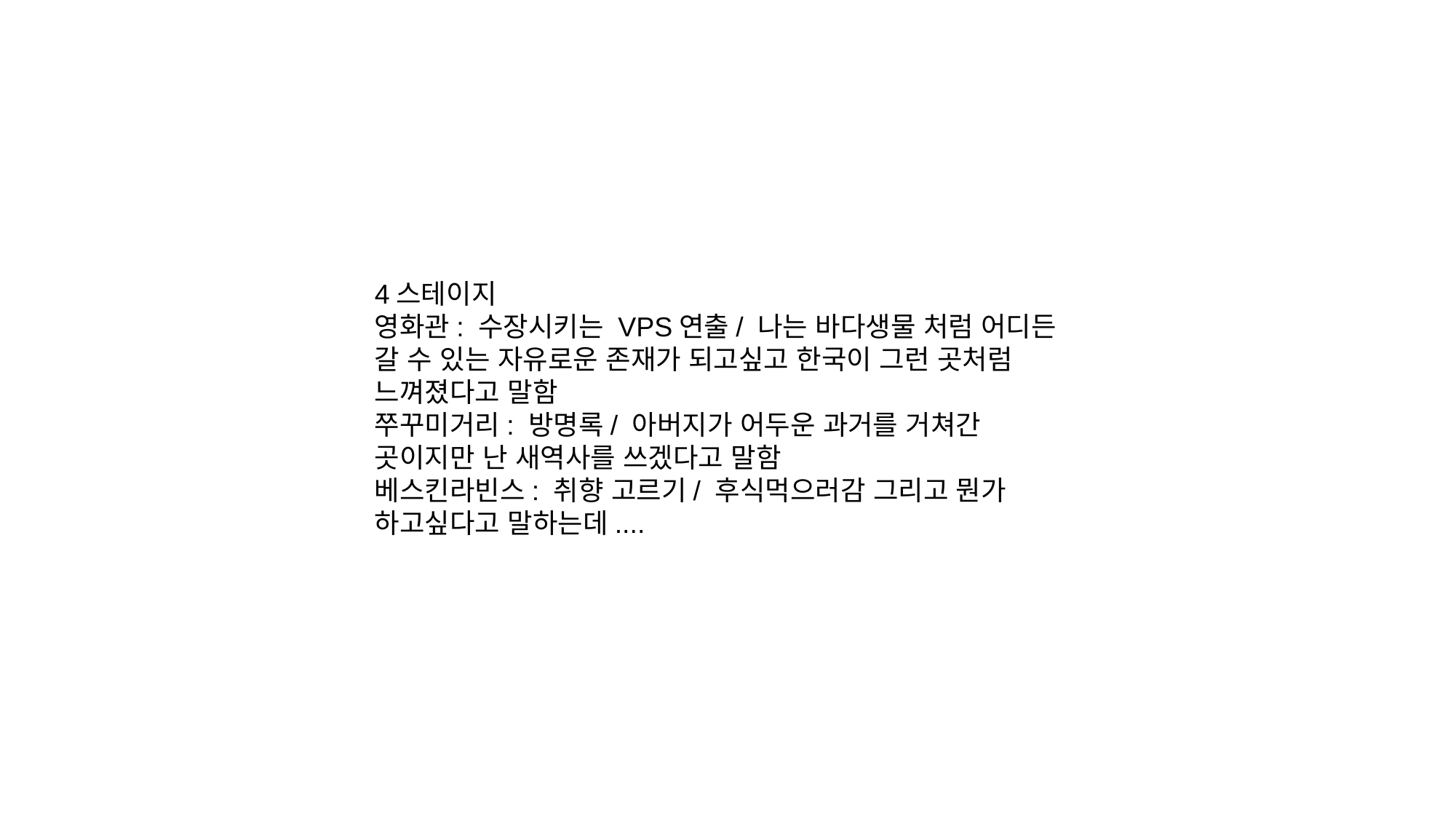

4스테이지
영화관: 수장시키는 VPS연출/ 나는 바다생물 처럼 어디든 갈 수 있는 자유로운 존재가 되고싶고 한국이 그런 곳처럼 느껴졌다고 말함
쭈꾸미거리: 방명록/ 아버지가 어두운 과거를 거쳐간 곳이지만 난 새역사를 쓰겠다고 말함
베스킨라빈스: 취향 고르기/ 후식먹으러감 그리고 뭔가 하고싶다고 말하는데....